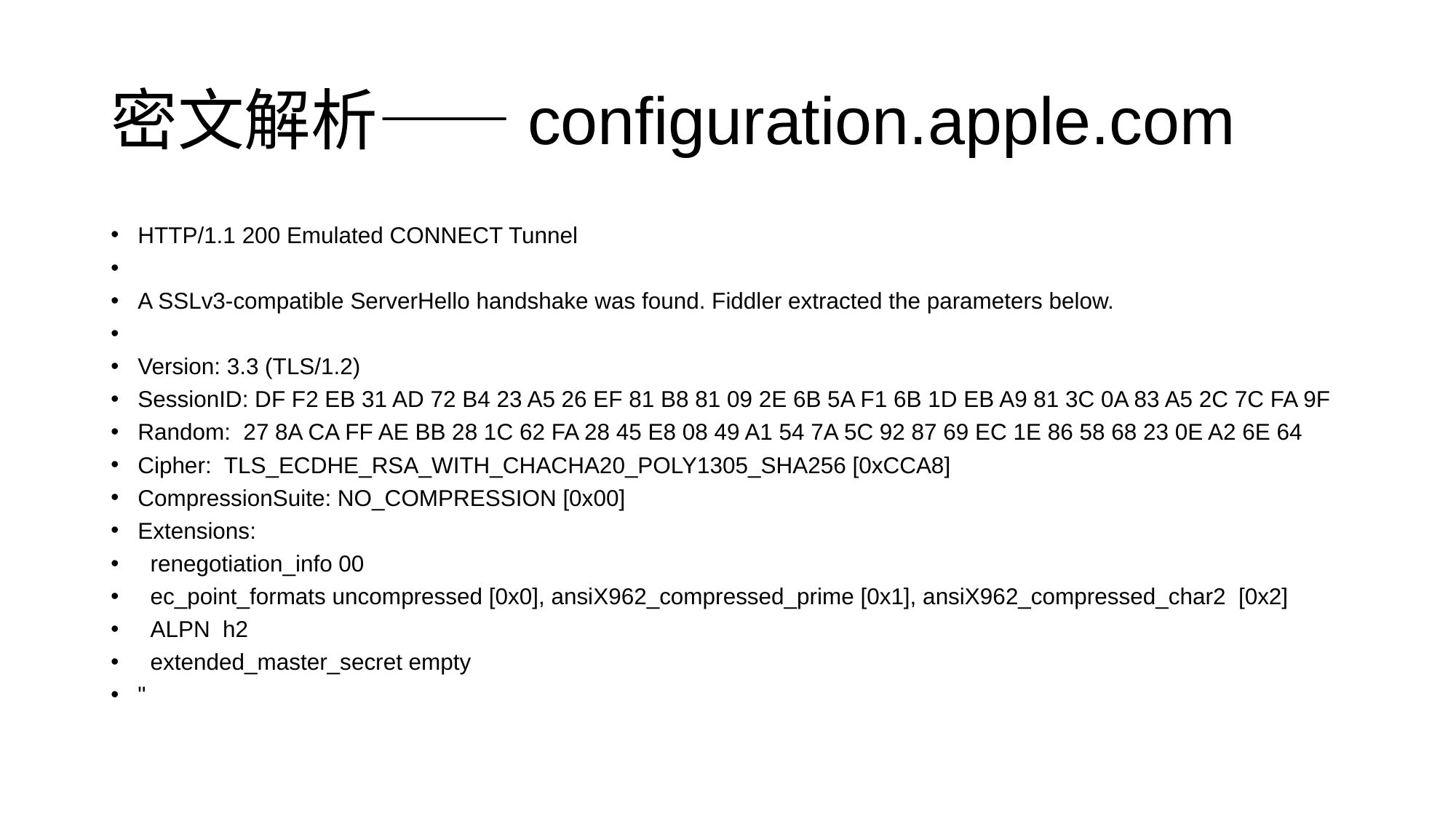

# 密文解析——configuration.apple.com
HTTP/1.1 200 Emulated CONNECT Tunnel

A SSLv3-compatible ServerHello handshake was found. Fiddler extracted the parameters below.

Version: 3.3 (TLS/1.2)
SessionID: DF F2 EB 31 AD 72 B4 23 A5 26 EF 81 B8 81 09 2E 6B 5A F1 6B 1D EB A9 81 3C 0A 83 A5 2C 7C FA 9F
Random:  27 8A CA FF AE BB 28 1C 62 FA 28 45 E8 08 49 A1 54 7A 5C 92 87 69 EC 1E 86 58 68 23 0E A2 6E 64
Cipher:  TLS_ECDHE_RSA_WITH_CHACHA20_POLY1305_SHA256 [0xCCA8]
CompressionSuite: NO_COMPRESSION [0x00]
Extensions:
  renegotiation_info 00
  ec_point_formats uncompressed [0x0], ansiX962_compressed_prime [0x1], ansiX962_compressed_char2  [0x2]
  ALPN  h2
  extended_master_secret empty
"